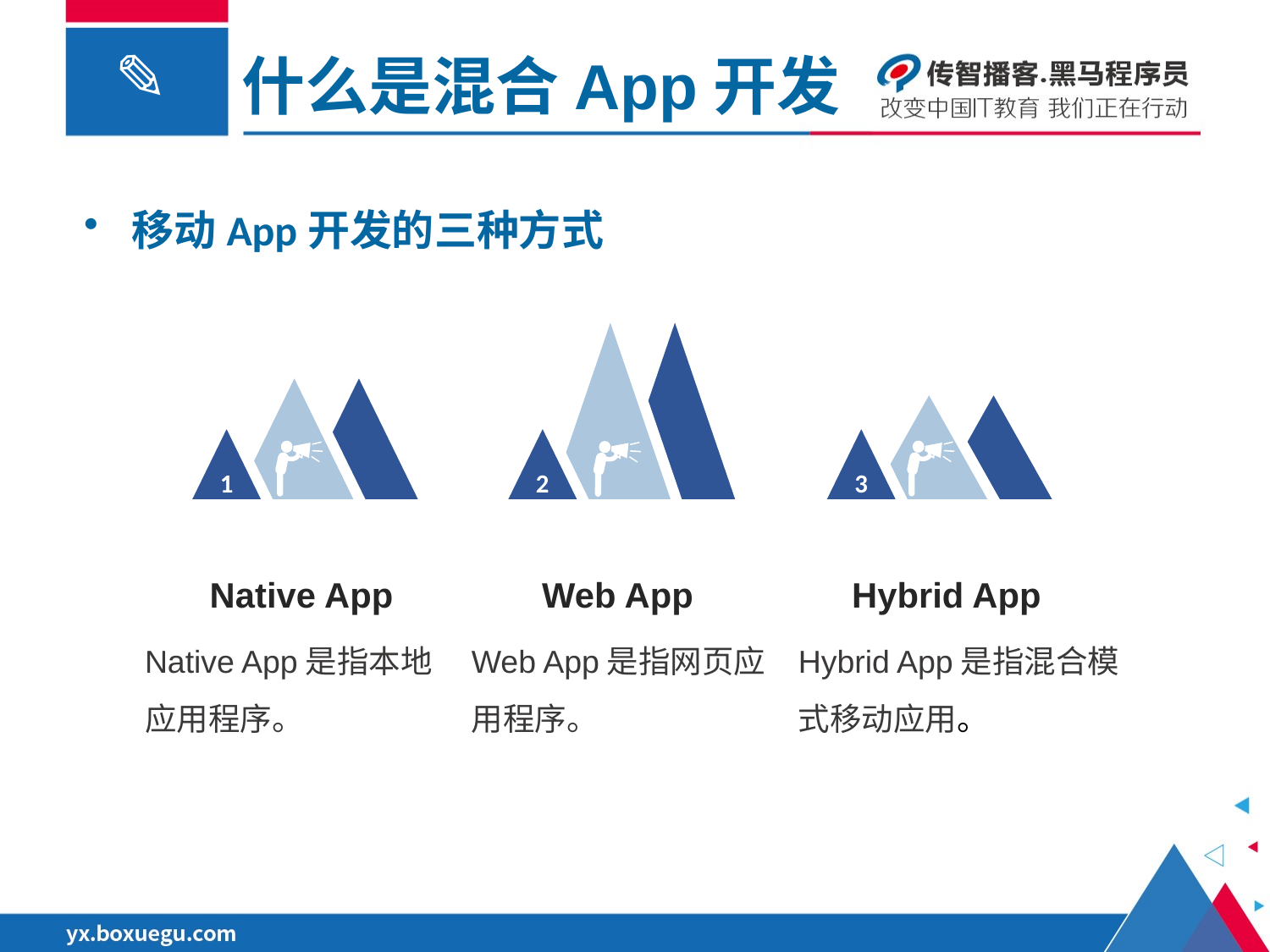

什么是混合App开发
移动App开发的三种方式

2

1

3

Native App
Web App
Hybrid App
Native App是指本地应用程序。
Web App是指网页应用程序。
Hybrid App是指混合模式移动应用。